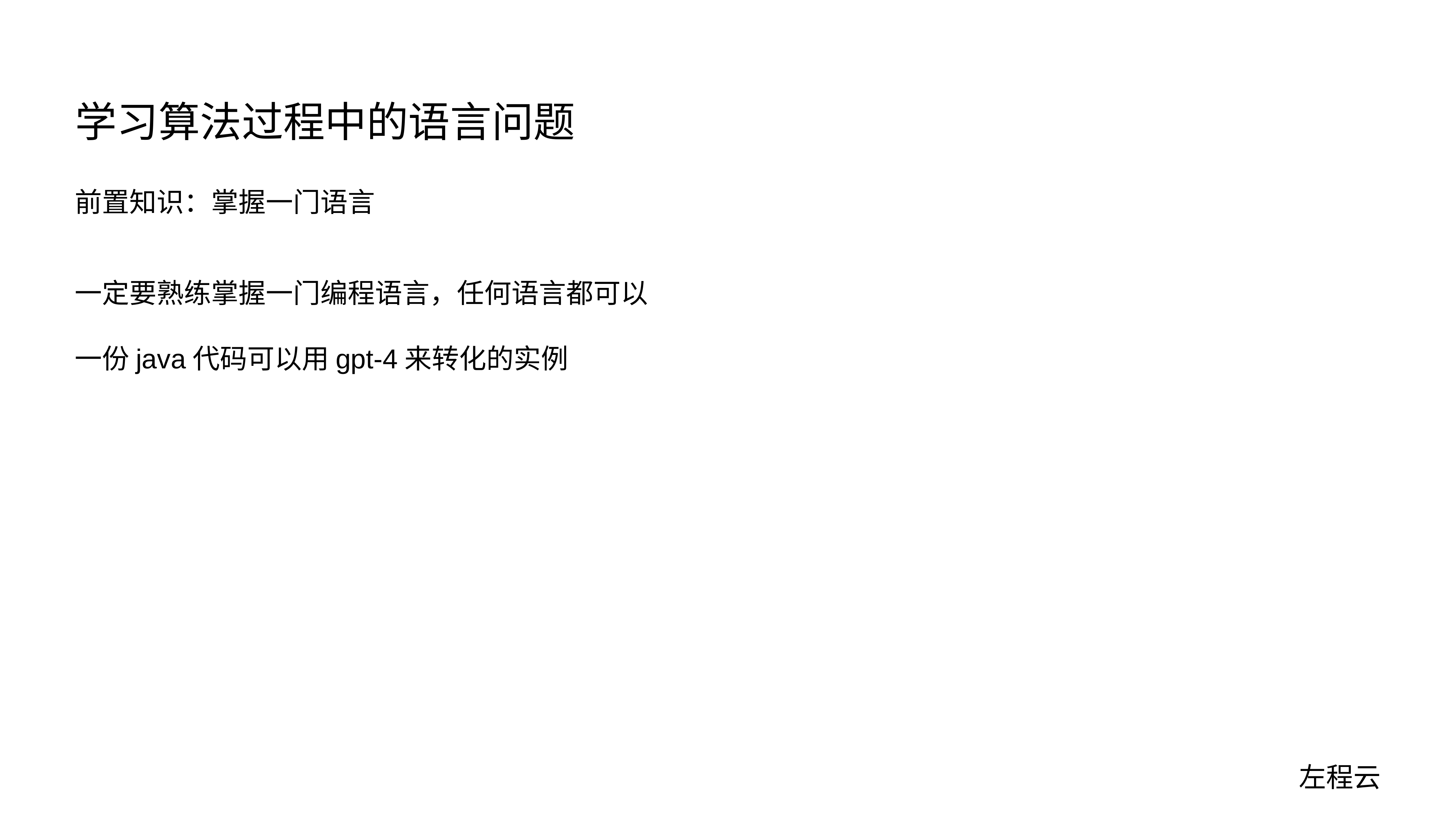

# 学习算法过程中的语言问题
前置知识：掌握一门语言
一定要熟练掌握一门编程语言，任何语言都可以

一份java代码可以用gpt-4来转化的实例
左程云